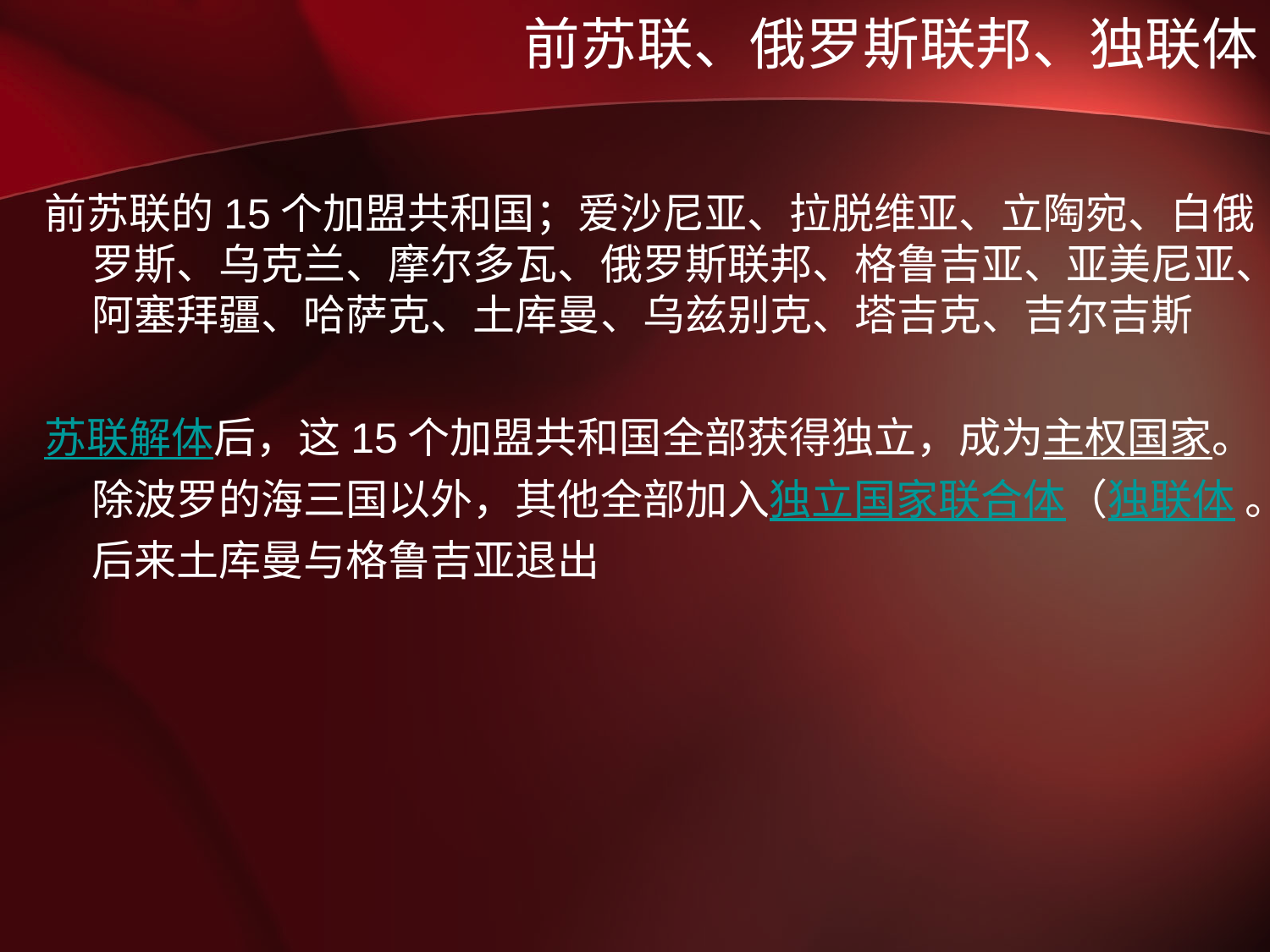

# 前苏联、俄罗斯联邦、独联体
前苏联的15个加盟共和国；爱沙尼亚、拉脱维亚、立陶宛、白俄罗斯、乌克兰、摩尔多瓦、俄罗斯联邦、格鲁吉亚、亚美尼亚、阿塞拜疆、哈萨克、土库曼、乌兹别克、塔吉克、吉尔吉斯

苏联解体后，这15个加盟共和国全部获得独立，成为主权国家。除波罗的海三国以外，其他全部加入独立国家联合体（独联体 。后来土库曼与格鲁吉亚退出